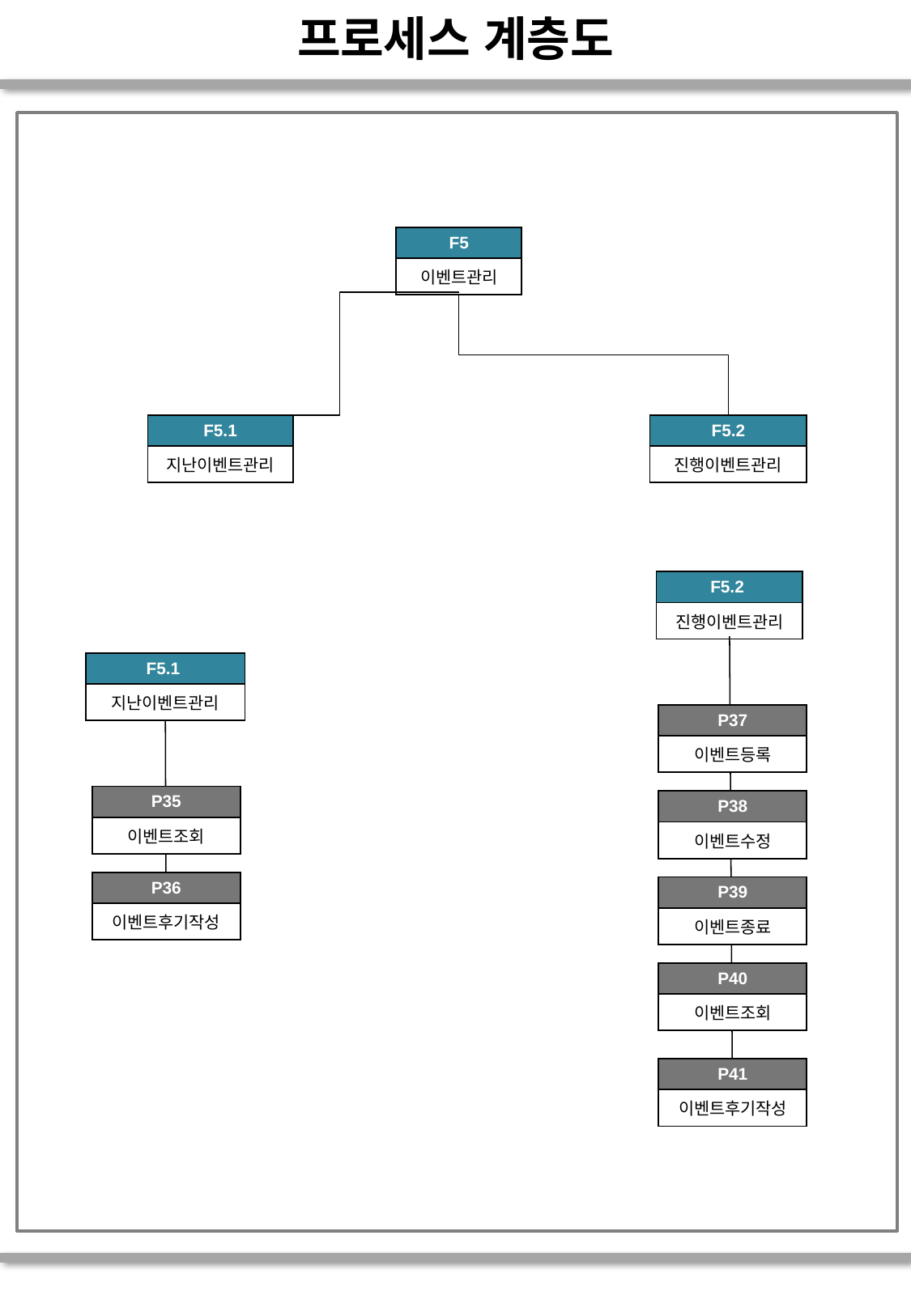

# 프로세스 계층도

| F5 |
| --- |
| 이벤트관리 |
| F5.1 |
| --- |
| 지난이벤트관리 |
| F5.2 |
| --- |
| 진행이벤트관리 |
| F5.2 |
| --- |
| 진행이벤트관리 |
| F5.1 |
| --- |
| 지난이벤트관리 |
| P37 |
| --- |
| 이벤트등록 |
| P35 |
| --- |
| 이벤트조회 |
| P38 |
| --- |
| 이벤트수정 |
| P36 |
| --- |
| 이벤트후기작성 |
| P39 |
| --- |
| 이벤트종료 |
| P40 |
| --- |
| 이벤트조회 |
| P41 |
| --- |
| 이벤트후기작성 |